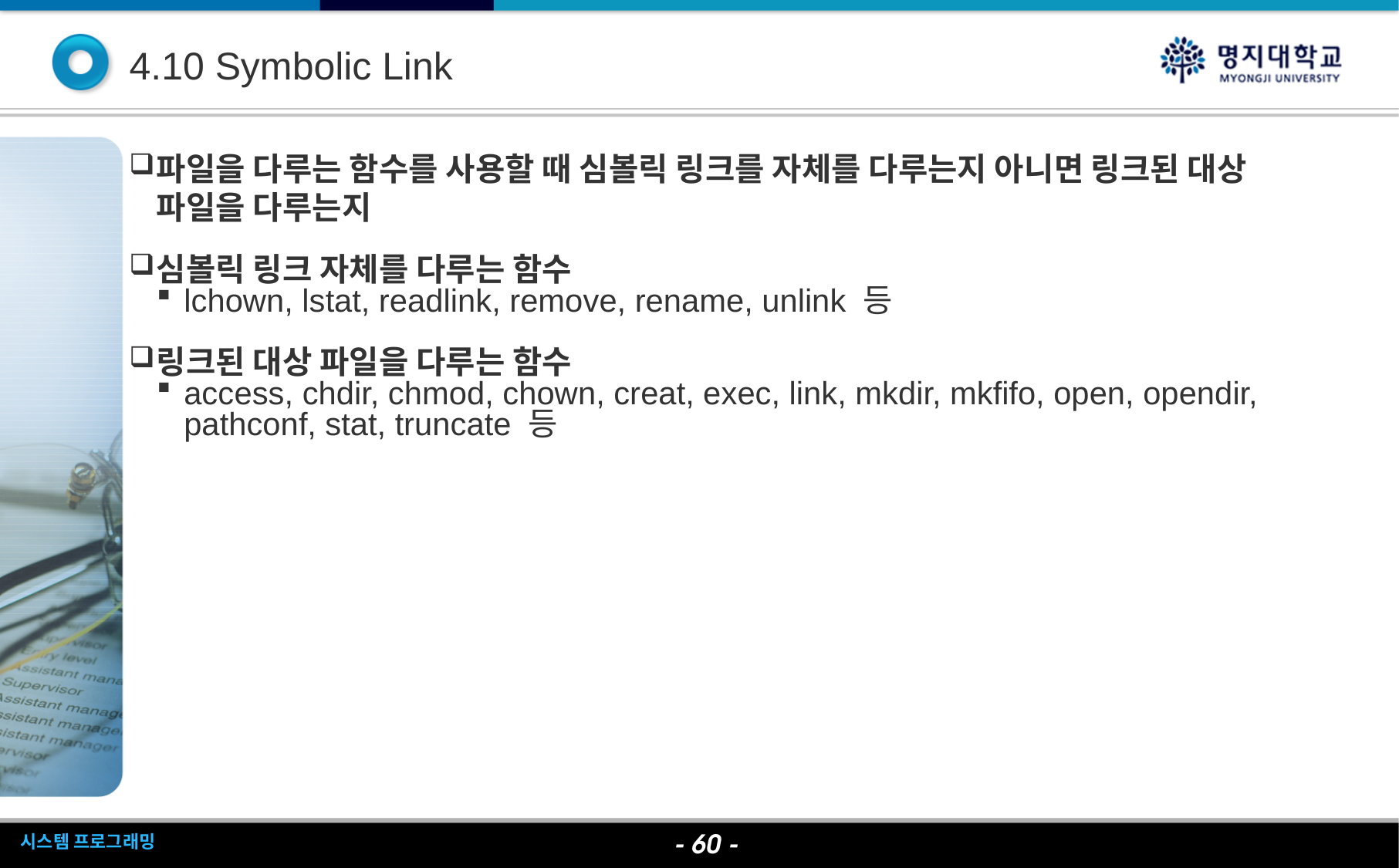

4.10 Symbolic Link
파일을 다루는 함수를 사용할 때 심볼릭 링크를 자체를 다루는지 아니면 링크된 대상 파일을 다루는지

심볼릭 링크 자체를 다루는 함수
lchown, lstat, readlink, remove, rename, unlink 등

링크된 대상 파일을 다루는 함수
access, chdir, chmod, chown, creat, exec, link, mkdir, mkfifo, open, opendir, pathconf, stat, truncate 등
- 60 -